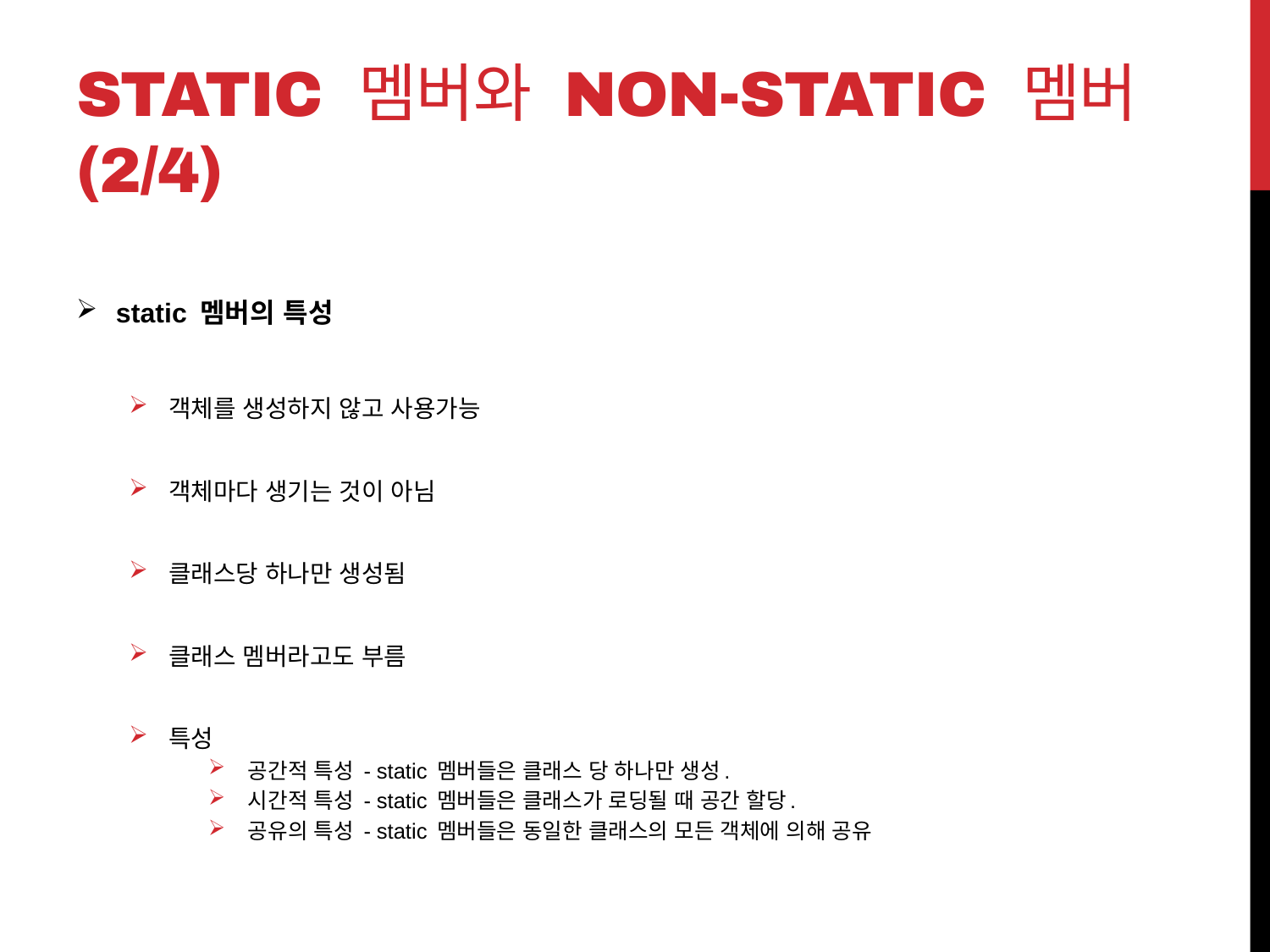

# static 멤버와 non-static 멤버 (2/4)

static 멤버의 특성

객체를 생성하지 않고 사용가능

객체마다 생기는 것이 아님

클래스당 하나만 생성됨

클래스 멤버라고도 부름

특성
공간적 특성 - static 멤버들은 클래스 당 하나만 생성.
시간적 특성 - static 멤버들은 클래스가 로딩될 때 공간 할당.
공유의 특성 - static 멤버들은 동일한 클래스의 모든 객체에 의해 공유